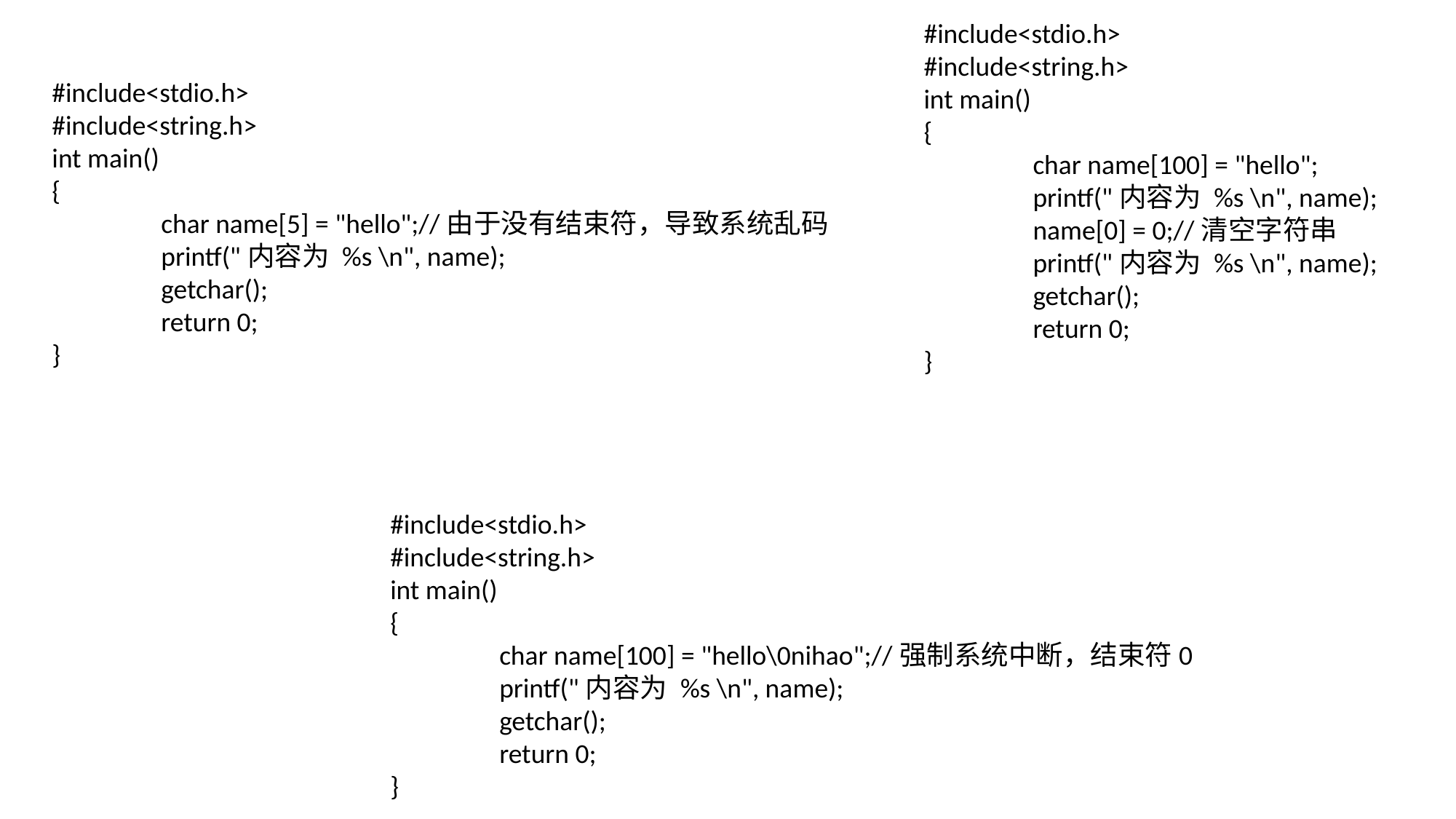

#include<stdio.h>
#include<string.h>
int main()
{
	char name[100] = "hello";
	printf("内容为 %s \n", name);
	name[0] = 0;//清空字符串
	printf("内容为 %s \n", name);
	getchar();
	return 0;
}
#include<stdio.h>
#include<string.h>
int main()
{
	char name[5] = "hello";//由于没有结束符，导致系统乱码
	printf("内容为 %s \n", name);
	getchar();
	return 0;
}
#include<stdio.h>
#include<string.h>
int main()
{
	char name[100] = "hello\0nihao";//强制系统中断，结束符0
	printf("内容为 %s \n", name);
	getchar();
	return 0;
}